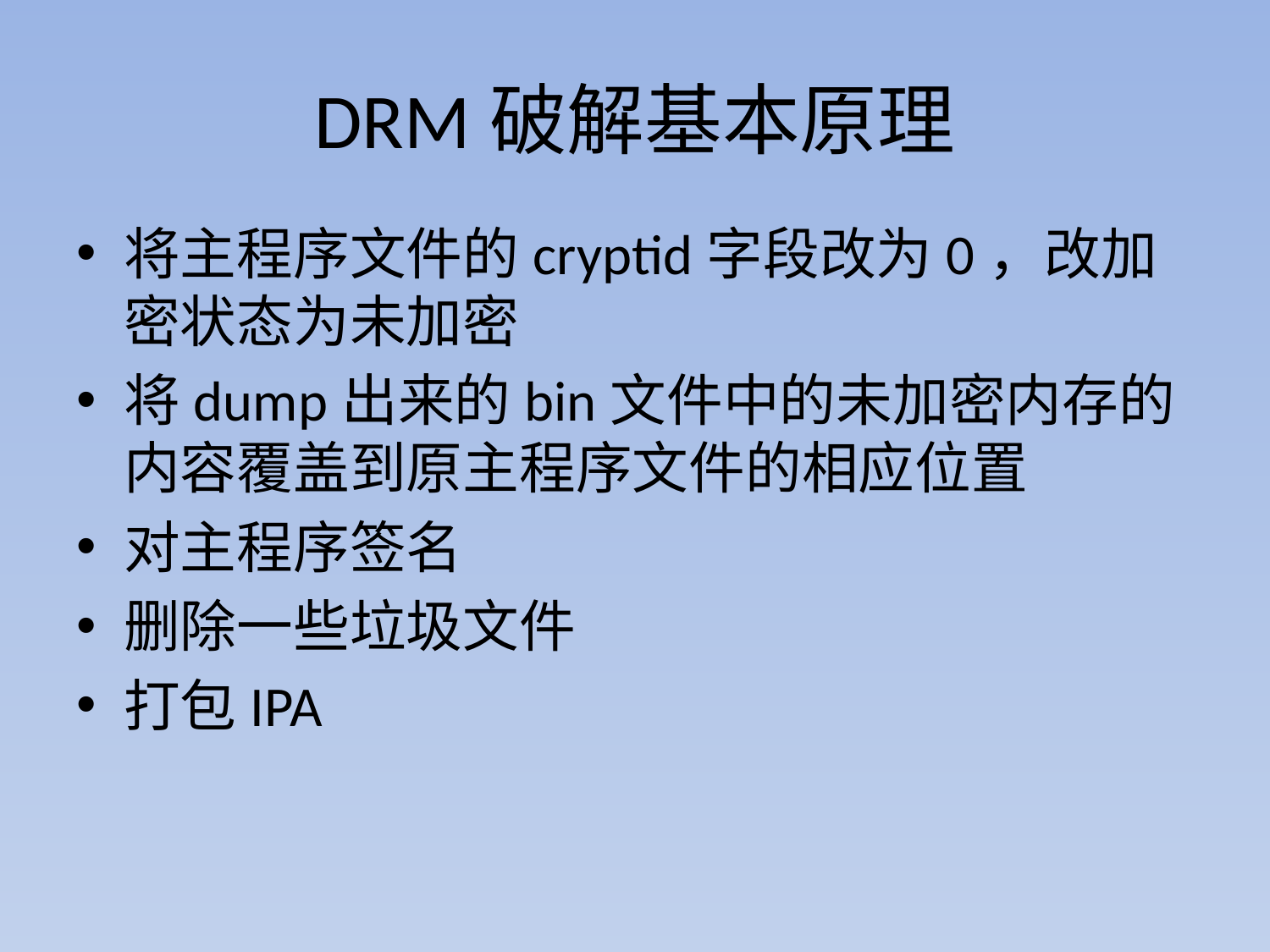

# DRM破解基本原理
将主程序文件的cryptid字段改为0，改加密状态为未加密
将dump出来的bin文件中的未加密内存的内容覆盖到原主程序文件的相应位置
对主程序签名
删除一些垃圾文件
打包IPA